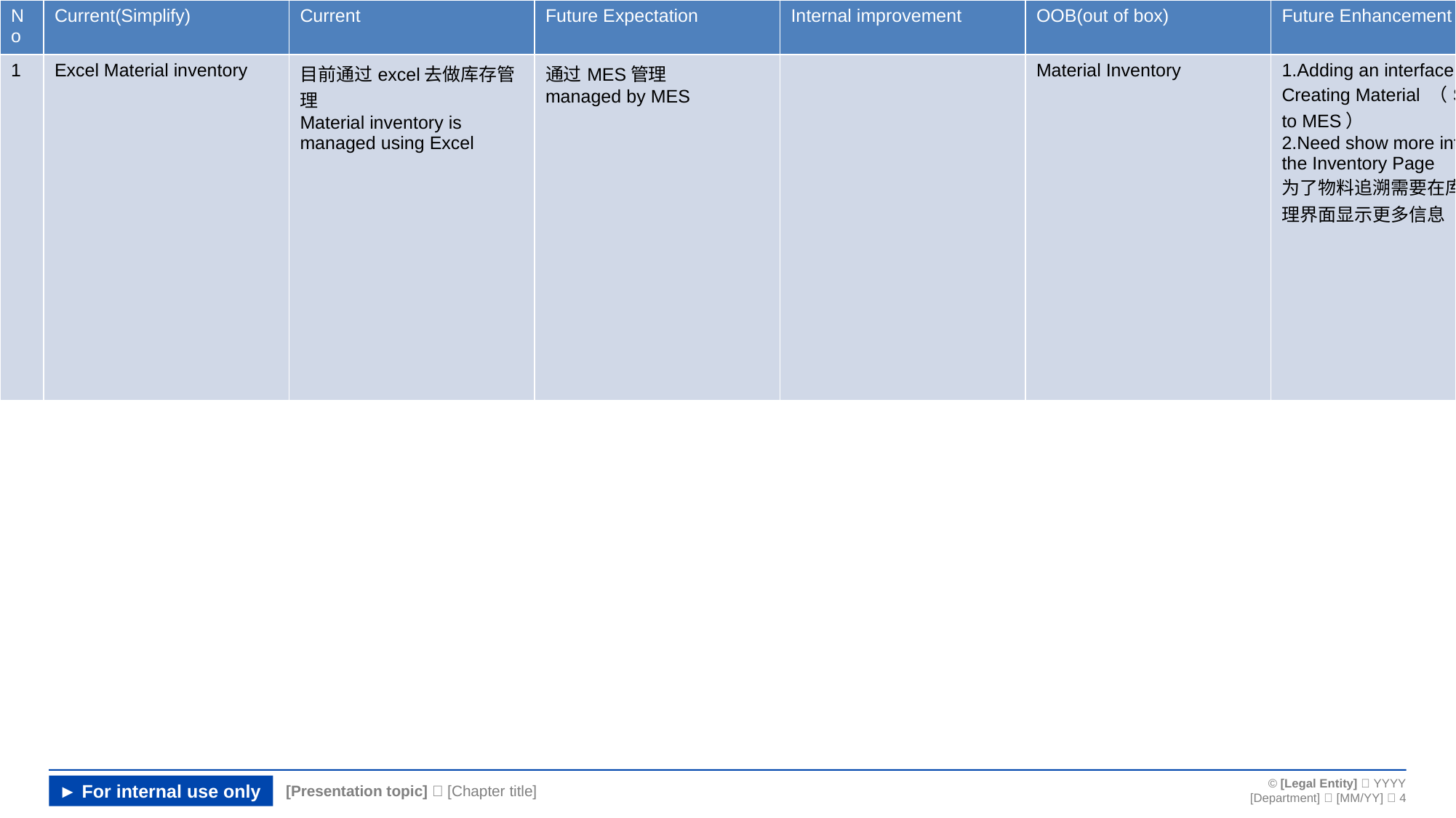

| No | Current(Simplify) | Current | Future Expectation | Internal improvement | OOB(out of box) | Future Enhancement |  |
| --- | --- | --- | --- | --- | --- | --- | --- |
| 1 | Excel Material inventory | 目前通过excel去做库存管理 Material inventory is managed using Excel | 通过MES管理 managed by MES |  | Material Inventory | 1.Adding an interface at Creating Material （SAP to MES） 2.Need show more info in the Inventory Page 为了物料追溯需要在库存管理界面显示更多信息 | MES自动检查库存所有物料是否超过7天，若超过，则自动提示需要退仓，自动打印相关退料标签，并做相应扣减冲账 MES automatically checks if all inventory materials have exceeded 7 days. If they have, it automatically prompts for return to the warehouse, automatically prints the relevant return labels, and makes the corresponding deductions and adjustments |
#